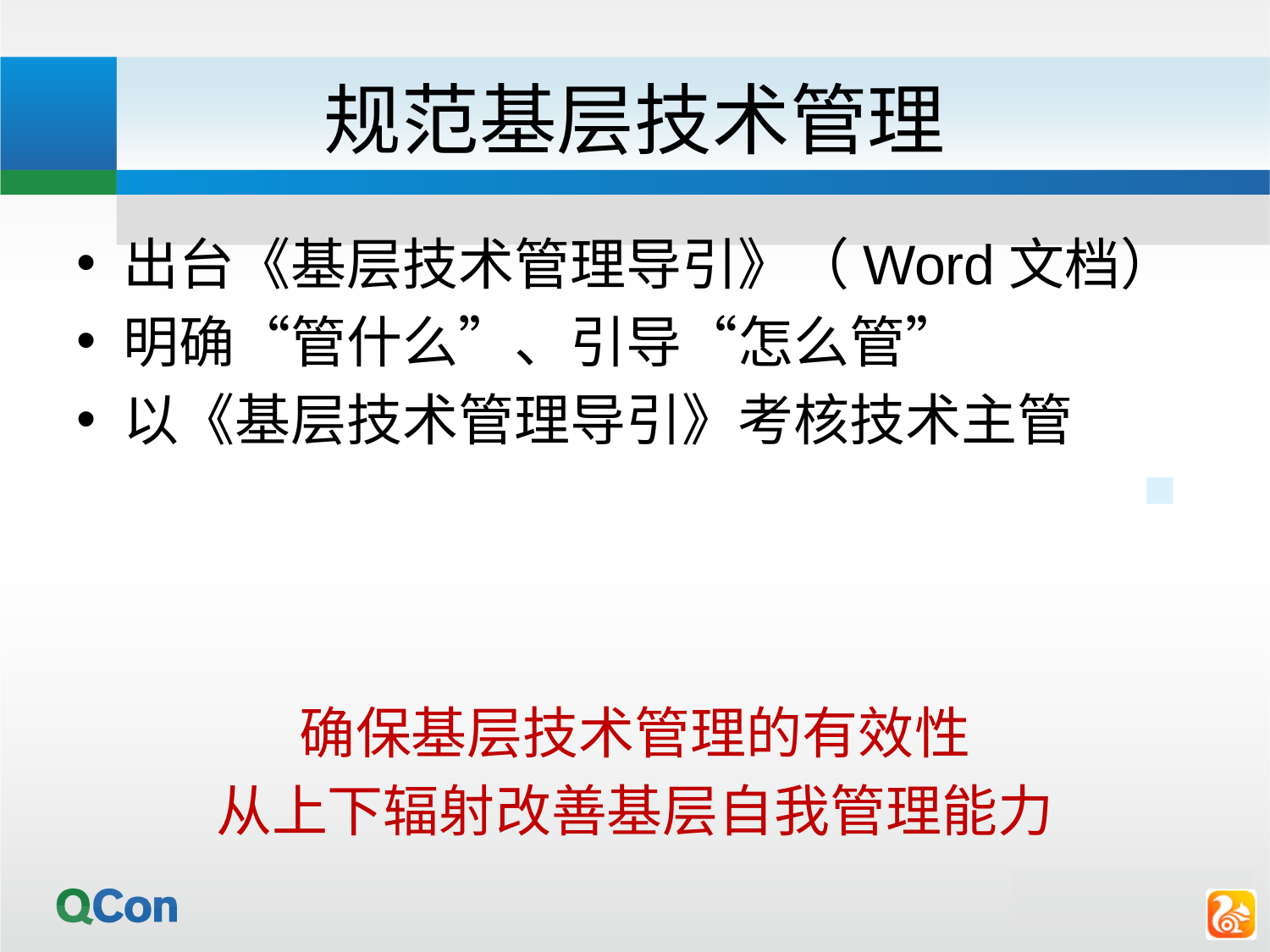

# 规范基层技术管理
出台《基层技术管理导引》（Word文档）
明确“管什么”、引导“怎么管”
以《基层技术管理导引》考核技术主管

确保基层技术管理的有效性
从上下辐射改善基层自我管理能力